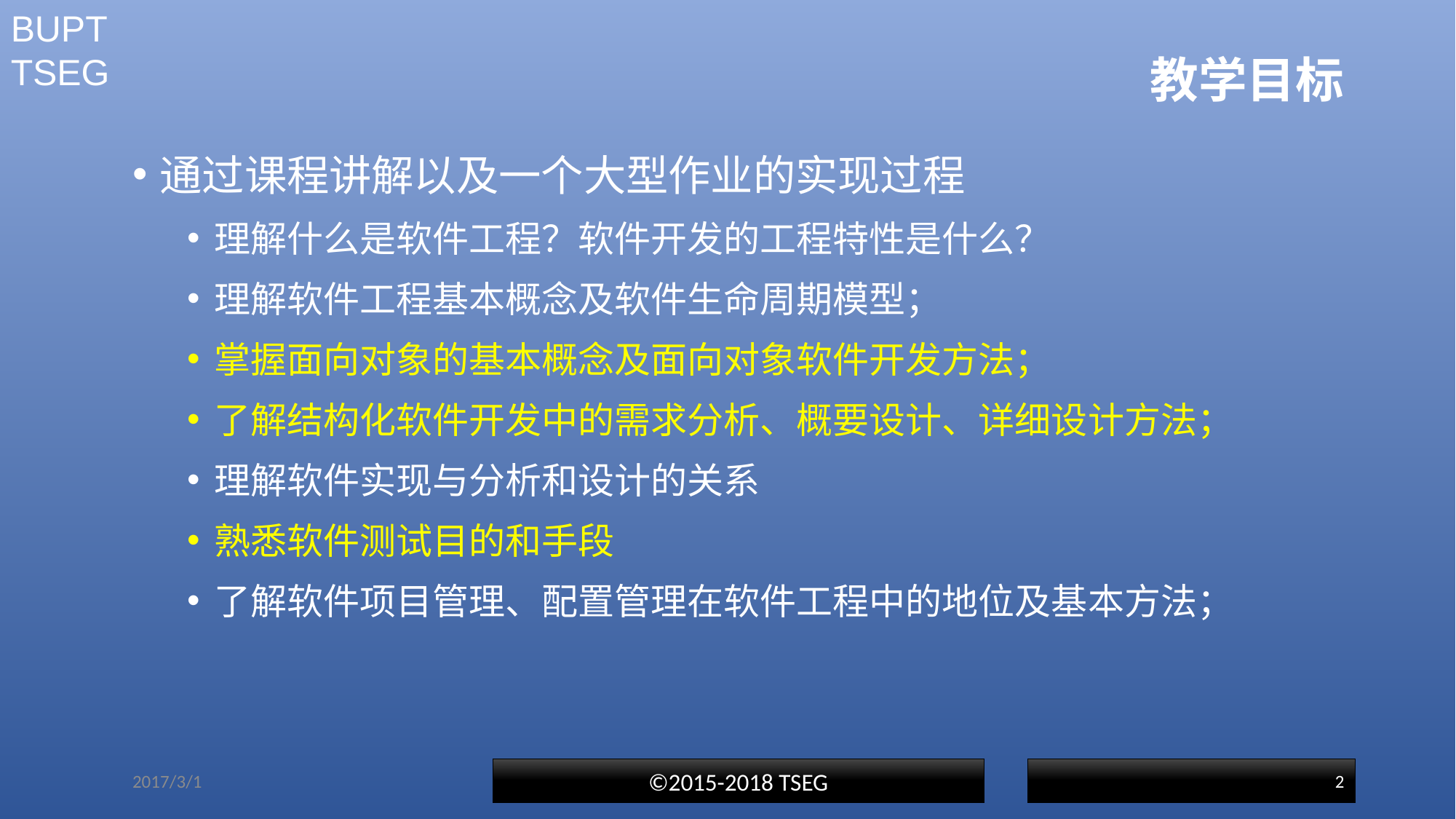

# 教学目标
通过课程讲解以及一个大型作业的实现过程
理解什么是软件工程？软件开发的工程特性是什么？
理解软件工程基本概念及软件生命周期模型；
掌握面向对象的基本概念及面向对象软件开发方法；
了解结构化软件开发中的需求分析、概要设计、详细设计方法；
理解软件实现与分析和设计的关系
熟悉软件测试目的和手段
了解软件项目管理、配置管理在软件工程中的地位及基本方法；

2017/3/1
©2015-2018 TSEG
2